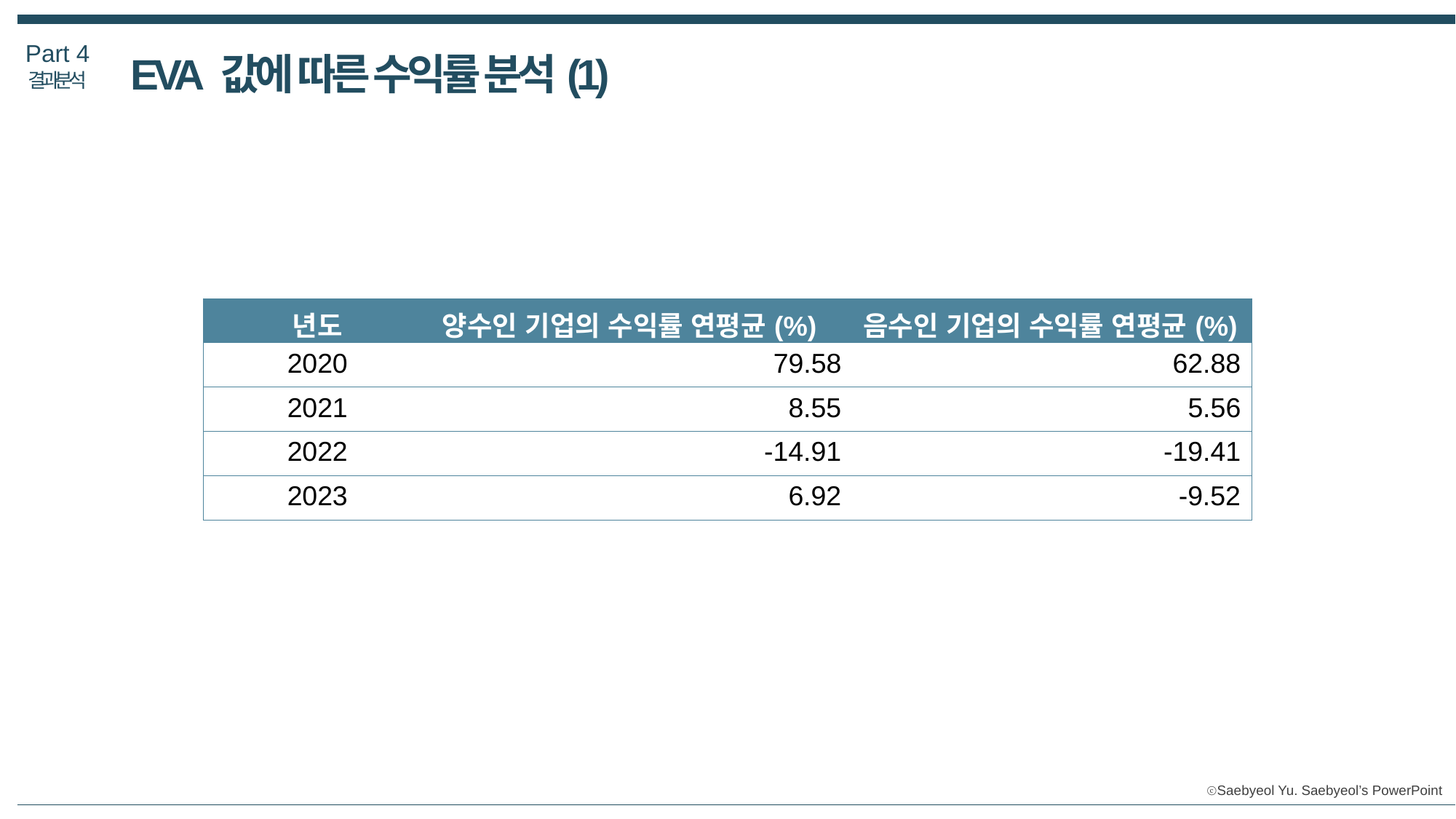

Part 4
EVA 값에 따른 수익률 분석(1)
결과분석
ROIC(투하자본이익률)
| 년도 | 양수인 기업의 수익률 연평균(%) | 음수인 기업의 수익률 연평균(%) |
| --- | --- | --- |
| 2020 | 79.58 | 62.88 |
| 2021 | 8.55 | 5.56 |
| 2022 | -14.91 | -19.41 |
| 2023 | 6.92 | -9.52 |